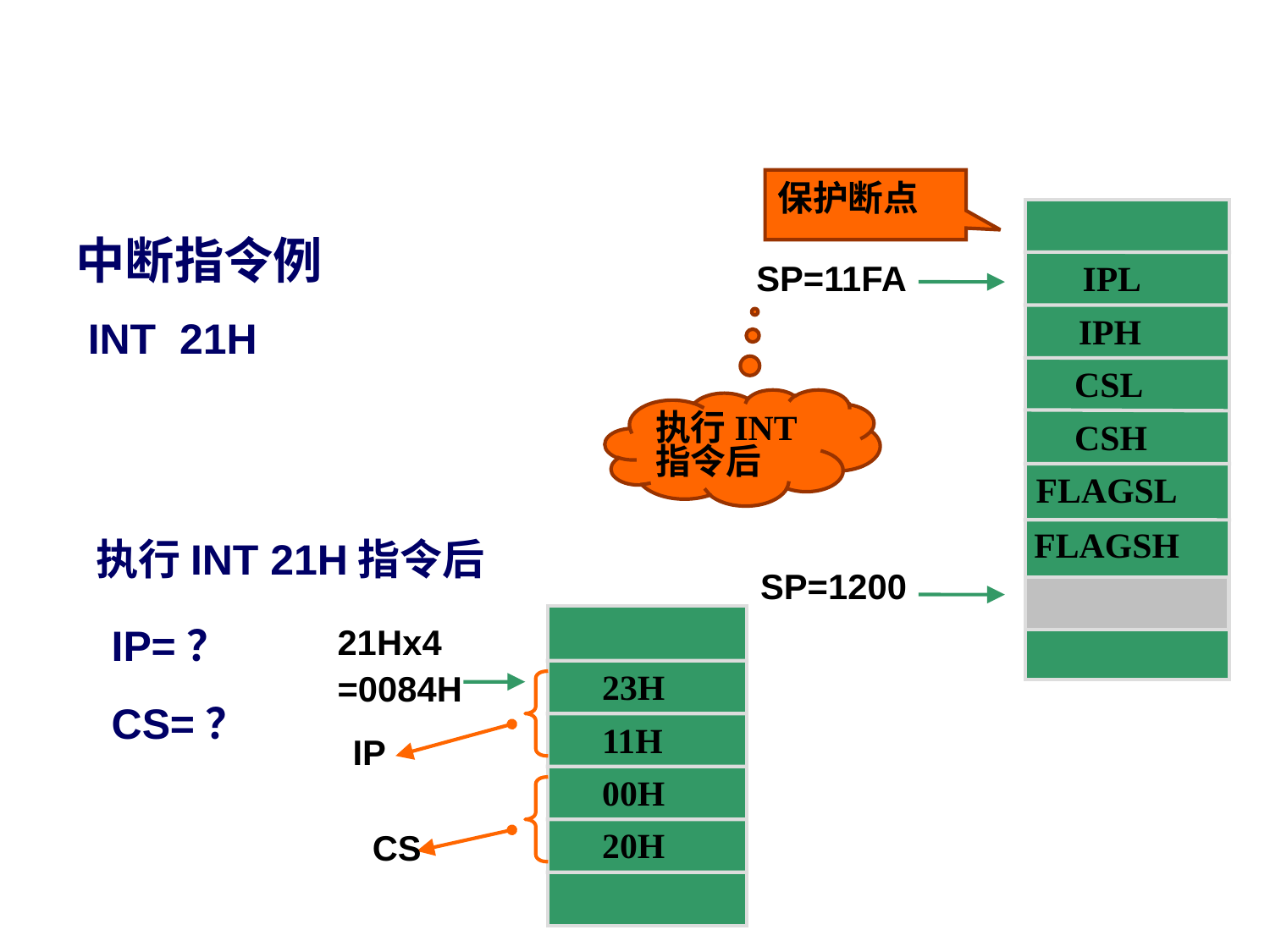

#
保护断点

中断指令例
 INT  21H

 执行INT 21H指令后
   IP=？
   CS=？
SP=11FA
IPL

IPH

CSL

执行INT指令后
CSH

FLAGSL

FLAGSH

SP=1200

21Hх4
=0084H
23H

11H

IP

00H

20H
CS